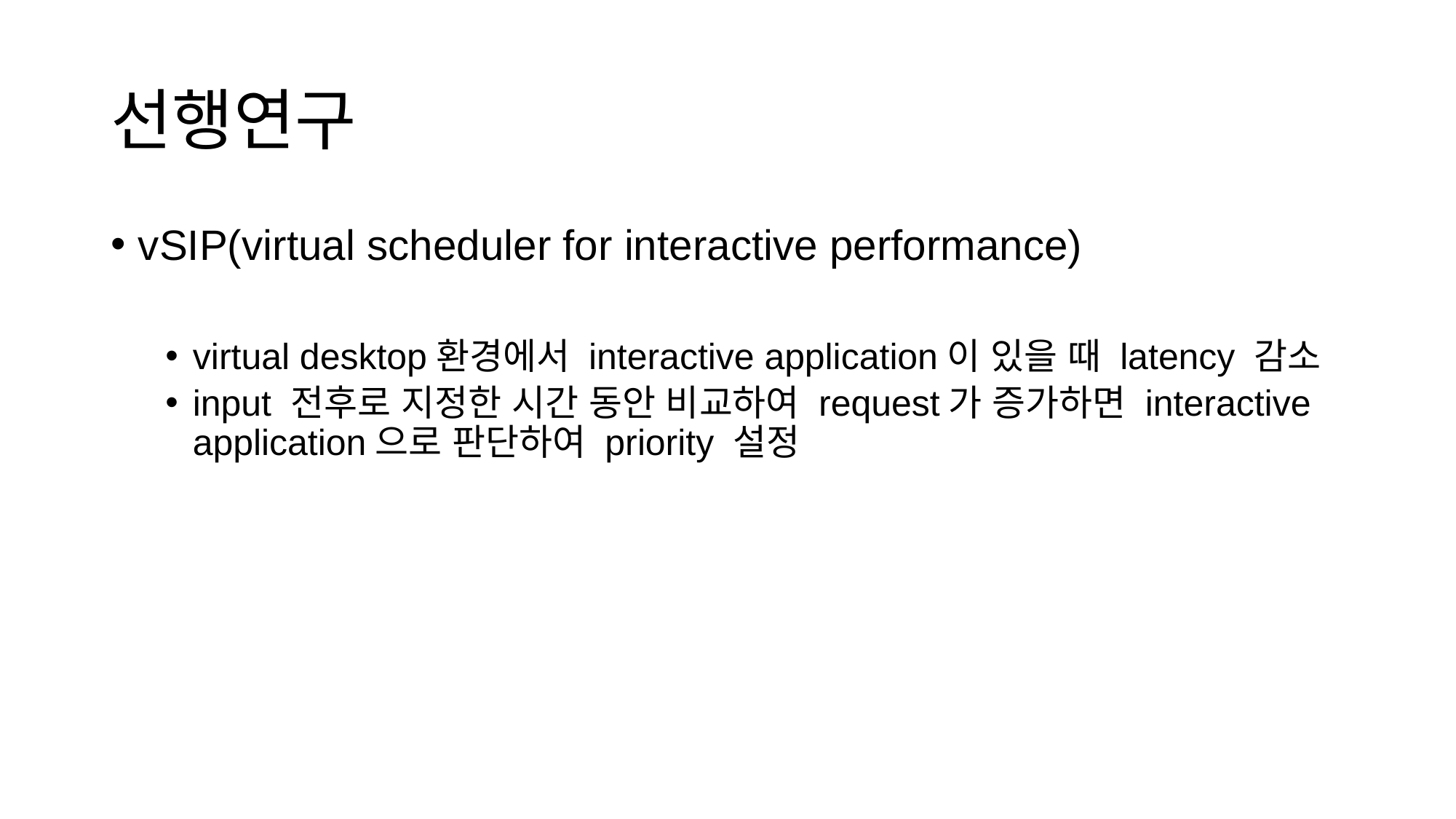

# 선행연구
vSIP(virtual scheduler for interactive performance)

virtual desktop환경에서 interactive application이 있을 때 latency 감소
input 전후로 지정한 시간 동안 비교하여 request가 증가하면 interactive application으로 판단하여 priority 설정